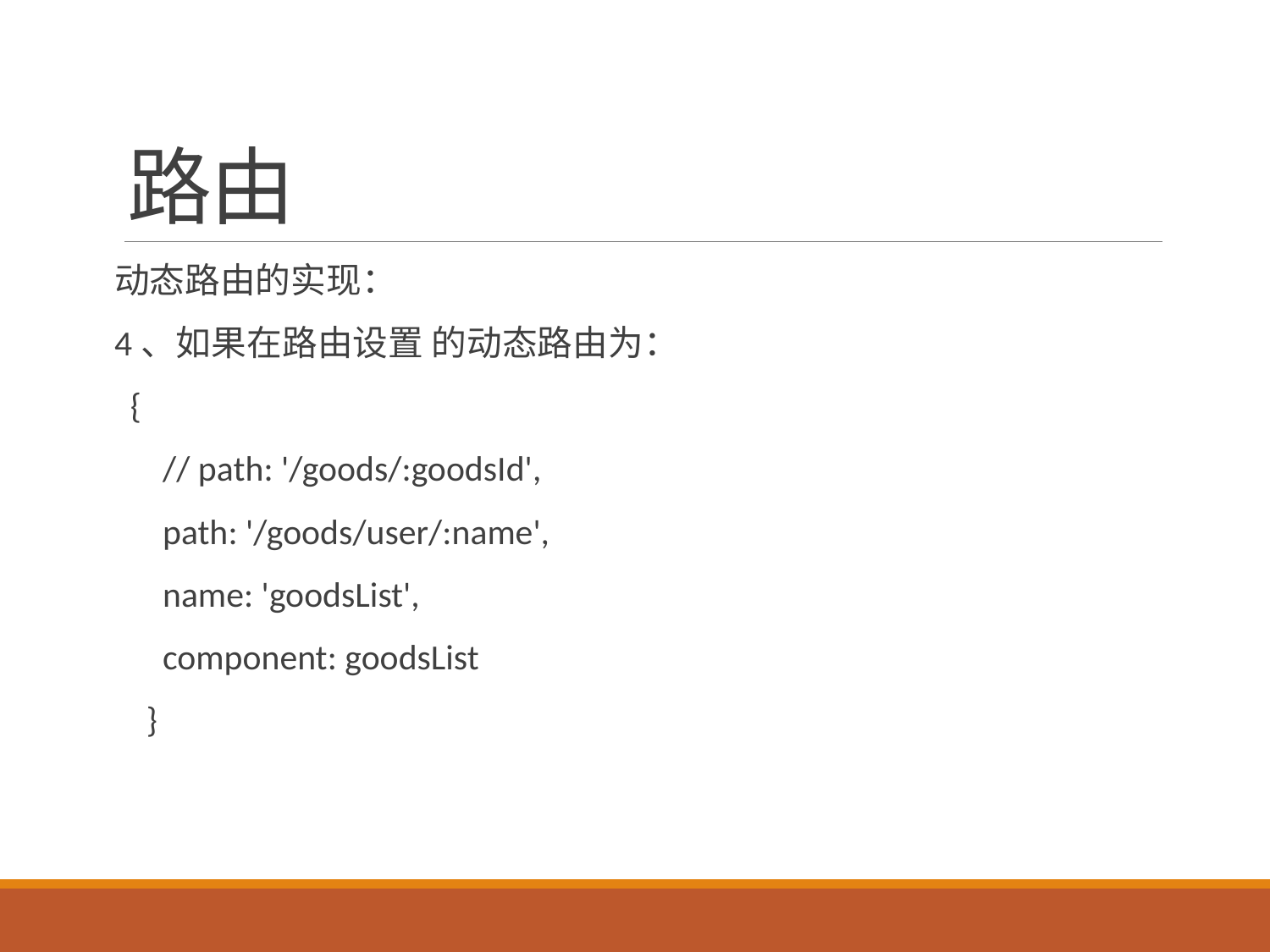

# 路由
动态路由的实现：
4、如果在路由设置 的动态路由为：
  {
      // path: '/goods/:goodsId',
      path: '/goods/user/:name',
      name: 'goodsList',
      component: goodsList
    }